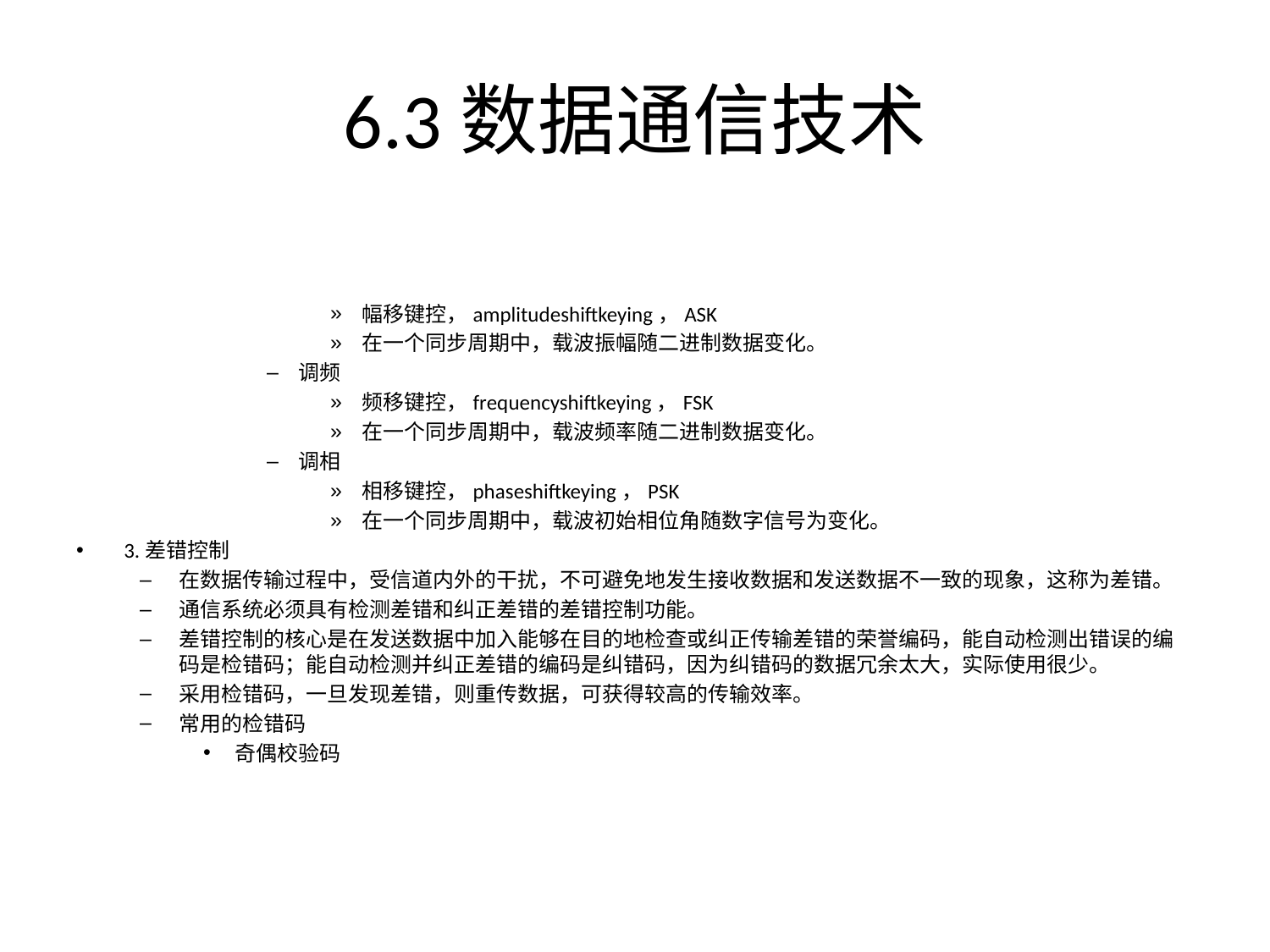

# 6.3数据通信技术

幅移键控，amplitudeshiftkeying，ASK
在一个同步周期中，载波振幅随二进制数据变化。
调频
频移键控，frequencyshiftkeying，FSK
在一个同步周期中，载波频率随二进制数据变化。
调相
相移键控，phaseshiftkeying，PSK
在一个同步周期中，载波初始相位角随数字信号为变化。
3.差错控制
在数据传输过程中，受信道内外的干扰，不可避免地发生接收数据和发送数据不一致的现象，这称为差错。
通信系统必须具有检测差错和纠正差错的差错控制功能。
差错控制的核心是在发送数据中加入能够在目的地检查或纠正传输差错的荣誉编码，能自动检测出错误的编码是检错码；能自动检测并纠正差错的编码是纠错码，因为纠错码的数据冗余太大，实际使用很少。
采用检错码，一旦发现差错，则重传数据，可获得较高的传输效率。
常用的检错码
奇偶校验码